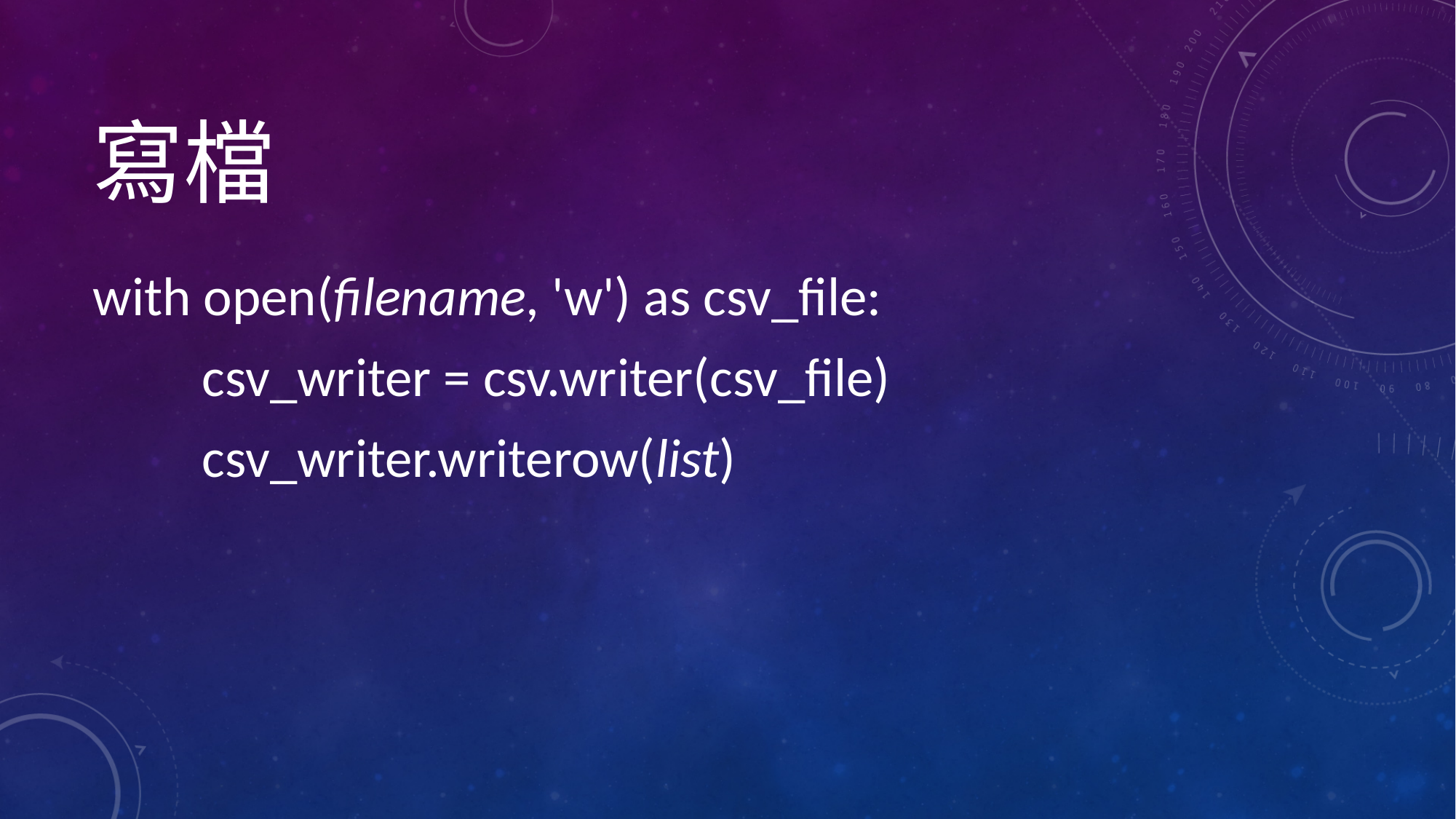

# 寫檔
with open(filename, 'w') as csv_file:
	csv_writer = csv.writer(csv_file)
	csv_writer.writerow(list)